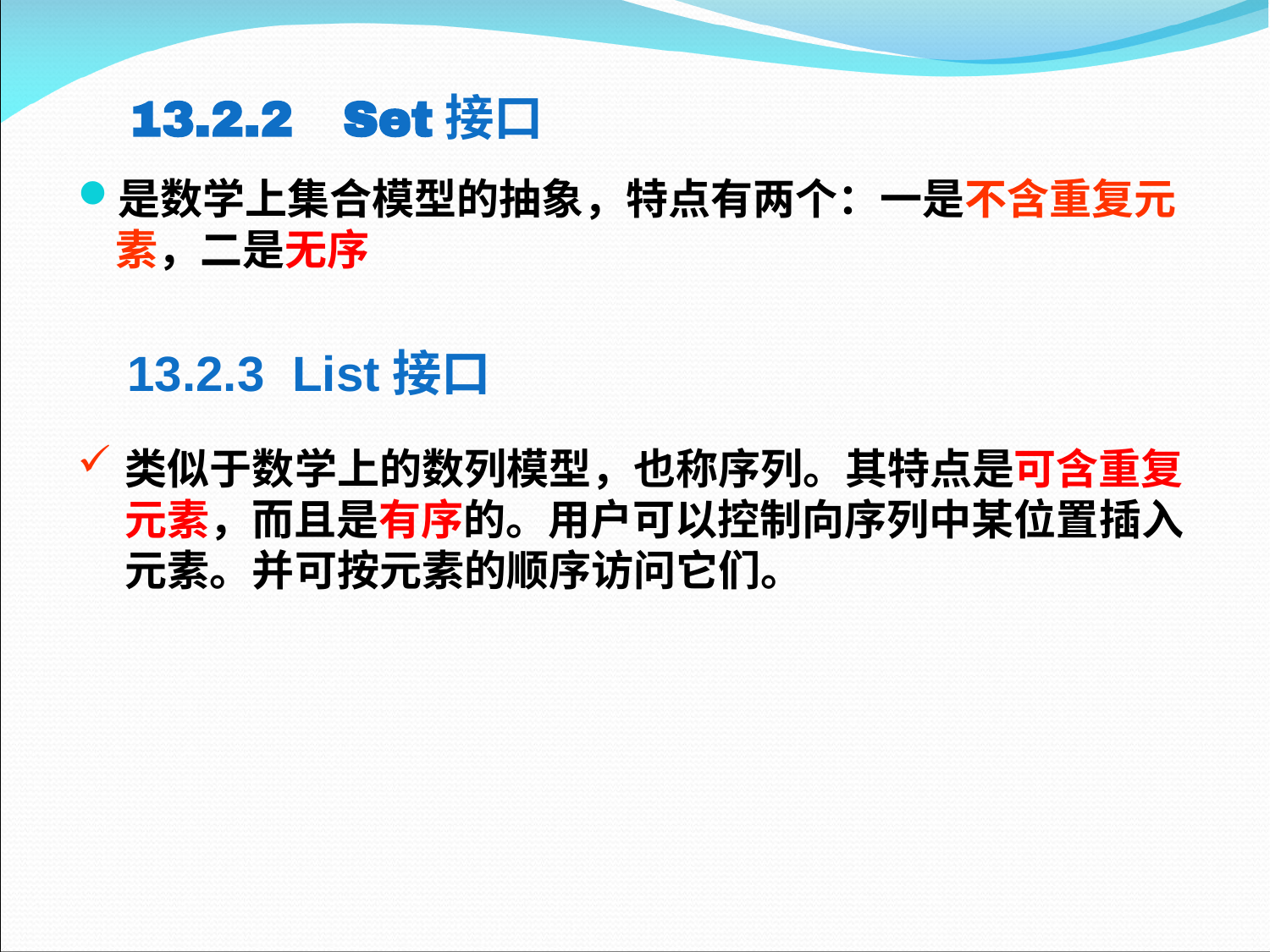

# 13.2.2   Set接口
是数学上集合模型的抽象，特点有两个：一是不含重复元素，二是无序
13.2.3  List接口
类似于数学上的数列模型，也称序列。其特点是可含重复元素，而且是有序的。用户可以控制向序列中某位置插入元素。并可按元素的顺序访问它们。